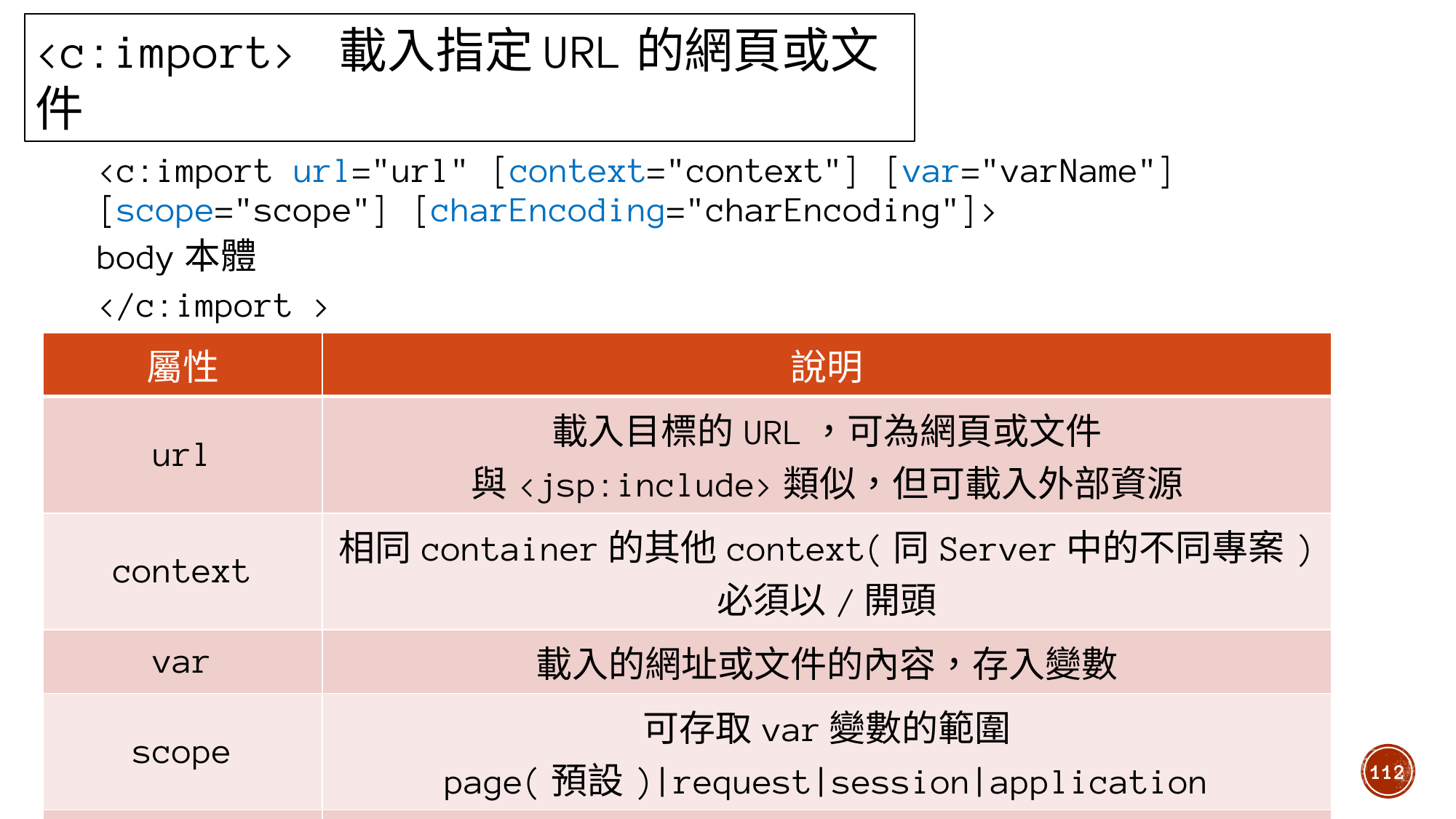

<c:import> 載入指定URL的網頁或文件
語法
<c:import url="url" [context="context"] [var="varName"] [scope="scope"] [charEncoding="charEncoding"]>
	body本體
</c:import >
| 屬性 | 說明 |
| --- | --- |
| url | 載入目標的URL，可為網頁或文件 與<jsp:include>類似，但可載入外部資源 |
| context | 相同container的其他context(同Server中的不同專案) 必須以/開頭 |
| var | 載入的網址或文件的內容，存入變數 |
| scope | 可存取var變數的範圍 page(預設)|request|session|application |
| charEncoding | 設定被載入的網址或文件的字元編碼 |
112